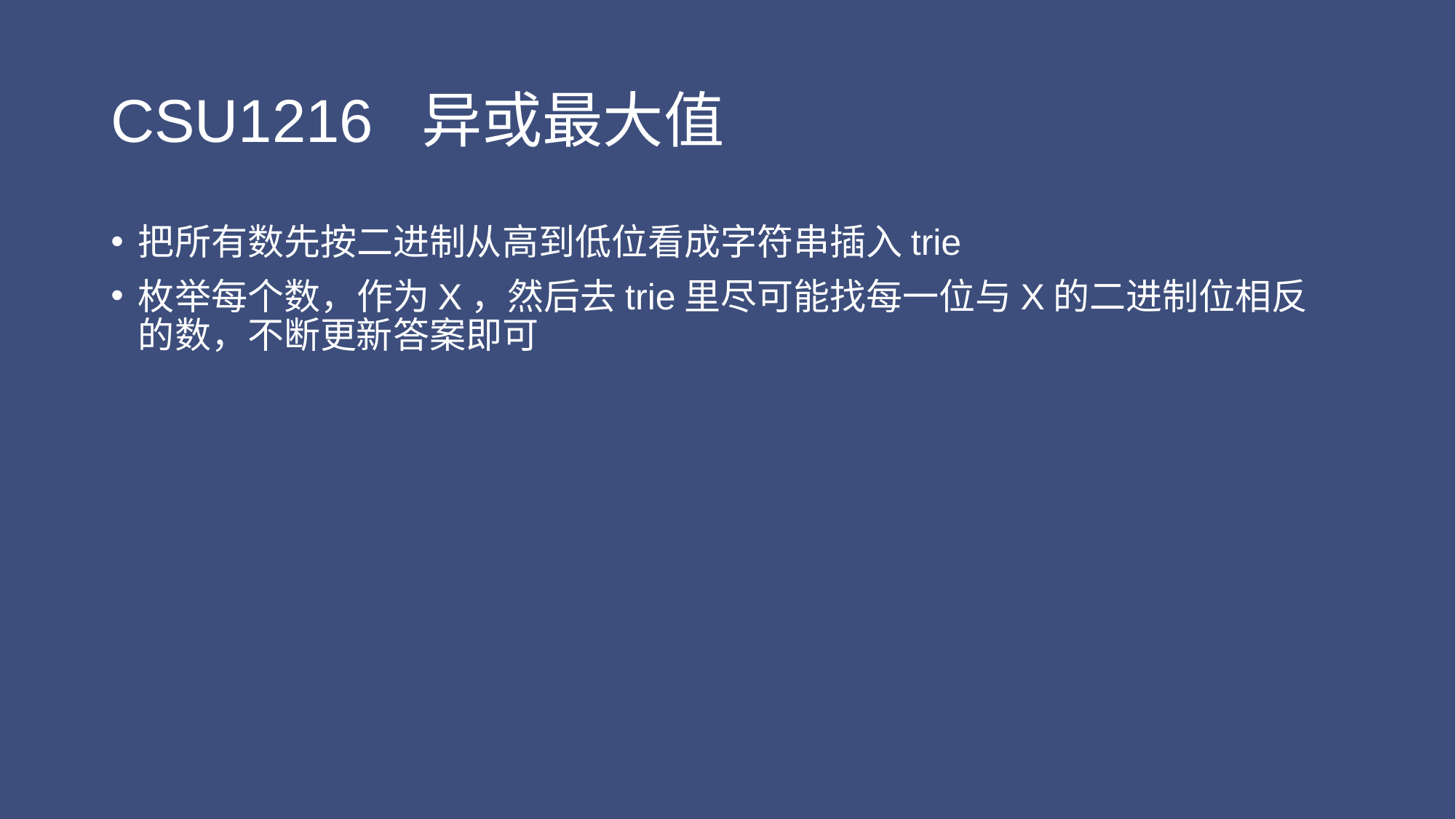

# CSU1216  异或最大值
把所有数先按二进制从高到低位看成字符串插入trie
枚举每个数，作为X，然后去trie里尽可能找每一位与X的二进制位相反的数，不断更新答案即可